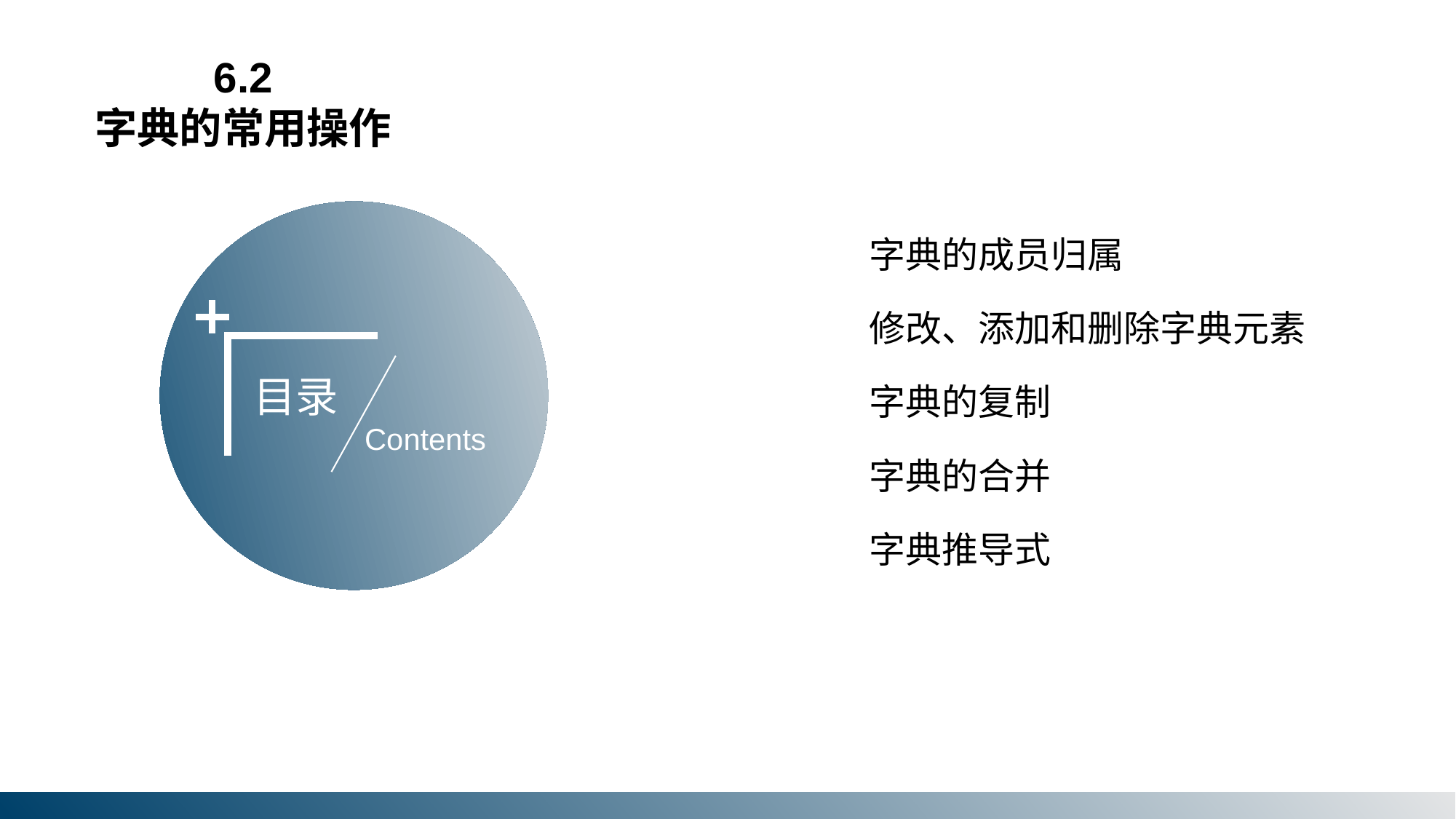

6.2
字典的常用操作
字典的成员归属
修改、添加和删除字典元素
字典的复制
字典的合并
字典推导式